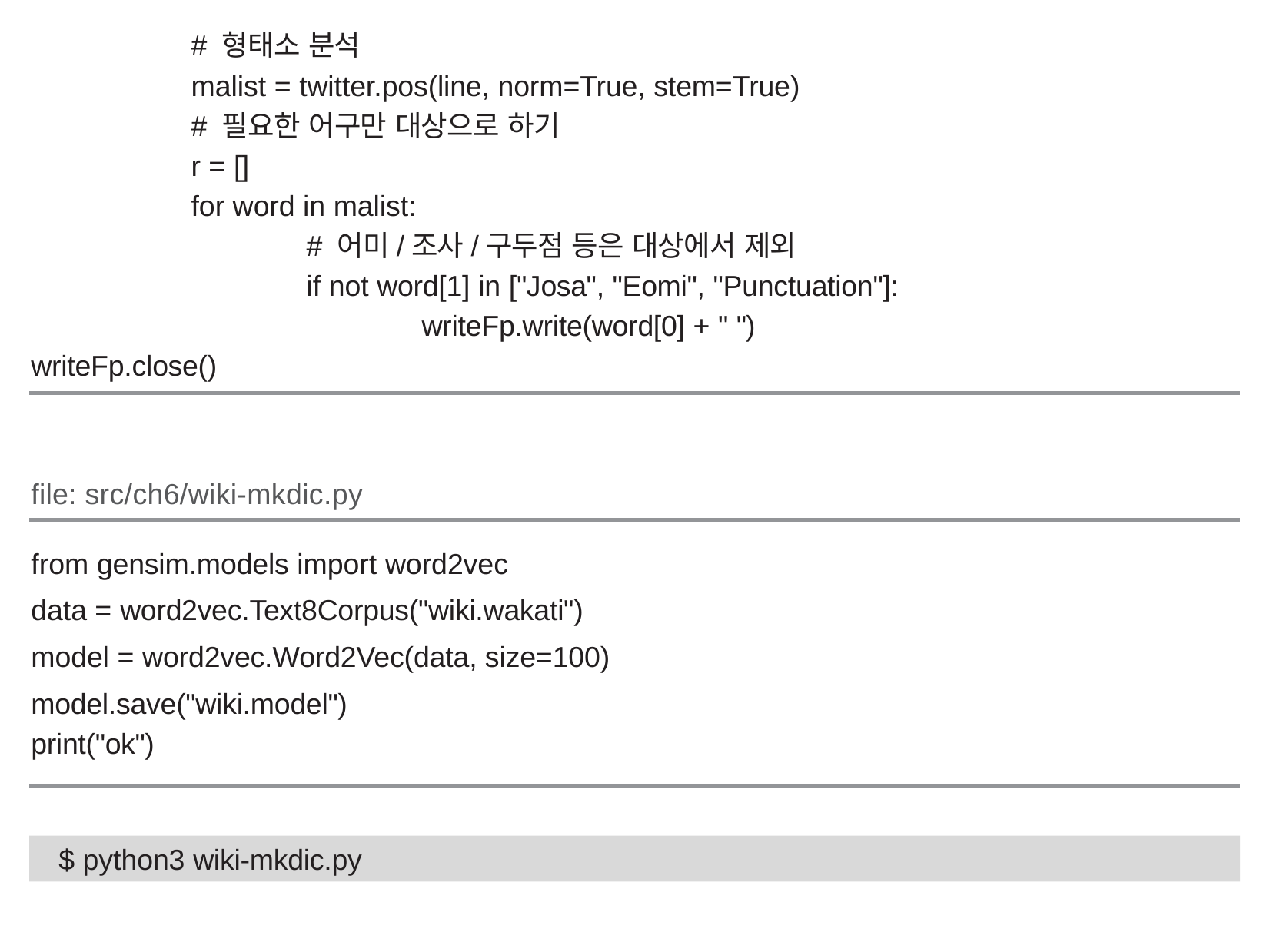

# 형태소 분석
	malist = twitter.pos(line, norm=True, stem=True)
	# 필요한 어구만 대상으로 하기
	r = []
	for word in malist:
		# 어미/조사/구두점 등은 대상에서 제외
		if not word[1] in ["Josa", "Eomi", "Punctuation"]:
			writeFp.write(word[0] + " ")
writeFp.close()

file: src/ch6/wiki-mkdic.py

from gensim.models import word2vec
data = word2vec.Text8Corpus("wiki.wakati")
model = word2vec.Word2Vec(data, size=100)  model.save("wiki.model")
print("ok")

$ python3 wiki-mkdic.py